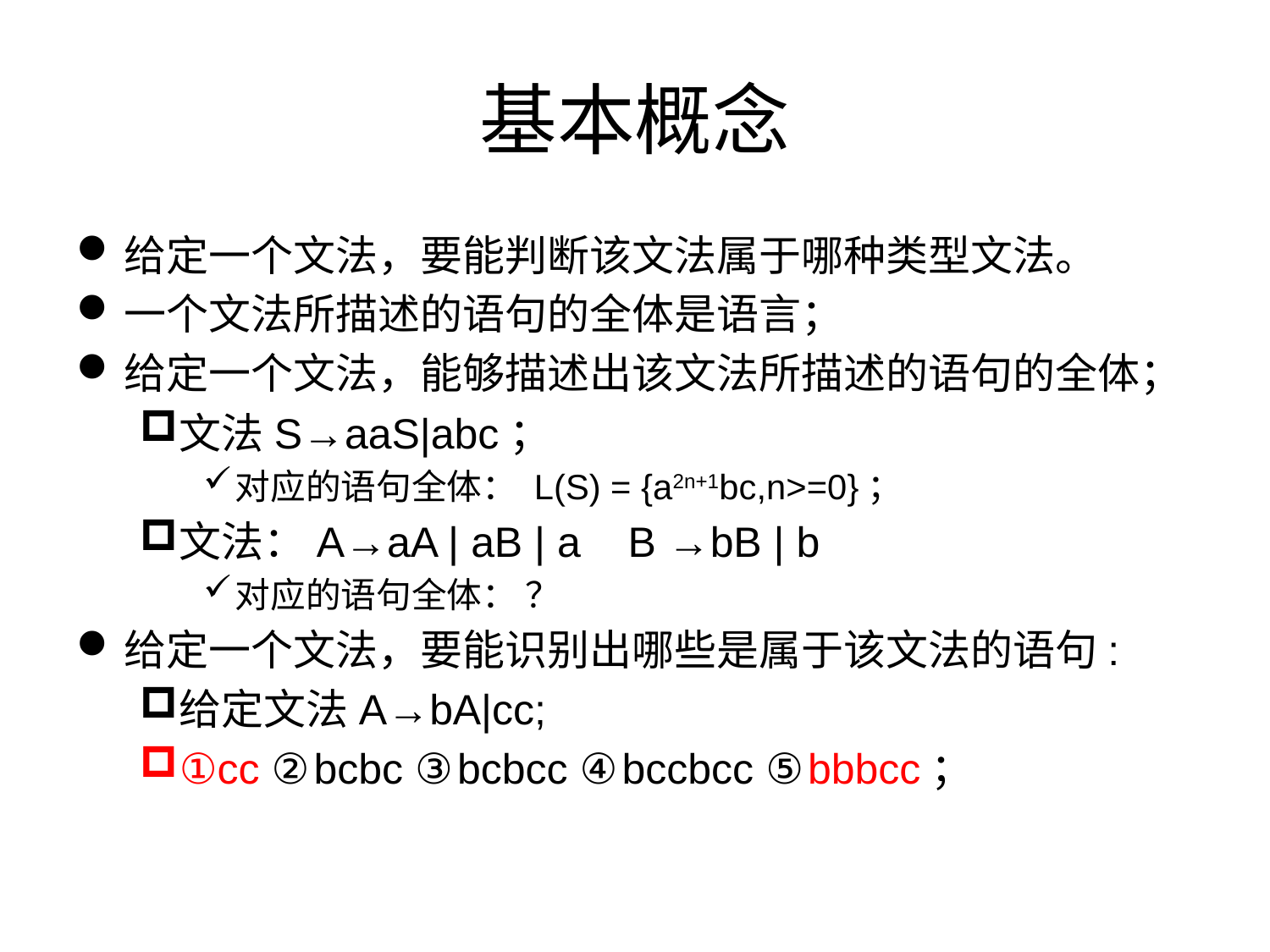

# 基本概念
给定一个文法，要能判断该文法属于哪种类型文法。
一个文法所描述的语句的全体是语言；
给定一个文法，能够描述出该文法所描述的语句的全体；
文法S→aaS|abc；
对应的语句全体： L(S) = {a2n+1bc,n>=0}；
文法：A→aA | aB | a    B →bB | b
对应的语句全体： ？
给定一个文法，要能识别出哪些是属于该文法的语句:
给定文法A→bA|cc;
①cc ②bcbc ③bcbcc ④bccbcc ⑤bbbcc；